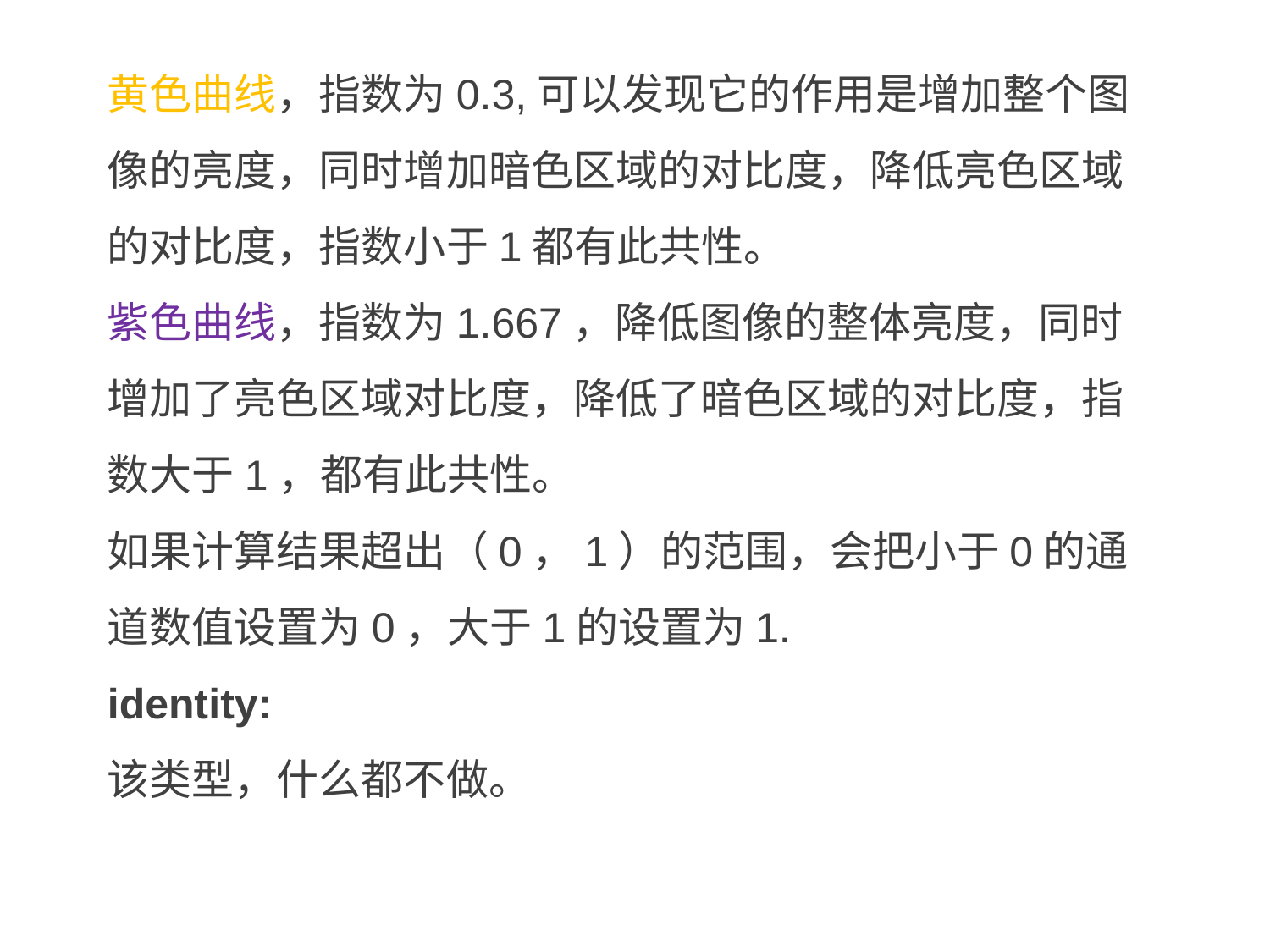

黄色曲线，指数为0.3,可以发现它的作用是增加整个图像的亮度，同时增加暗色区域的对比度，降低亮色区域的对比度，指数小于1都有此共性。
紫色曲线，指数为1.667，降低图像的整体亮度，同时增加了亮色区域对比度，降低了暗色区域的对比度，指数大于1，都有此共性。
如果计算结果超出（0，1）的范围，会把小于0的通道数值设置为0，大于1的设置为1.
identity:
该类型，什么都不做。